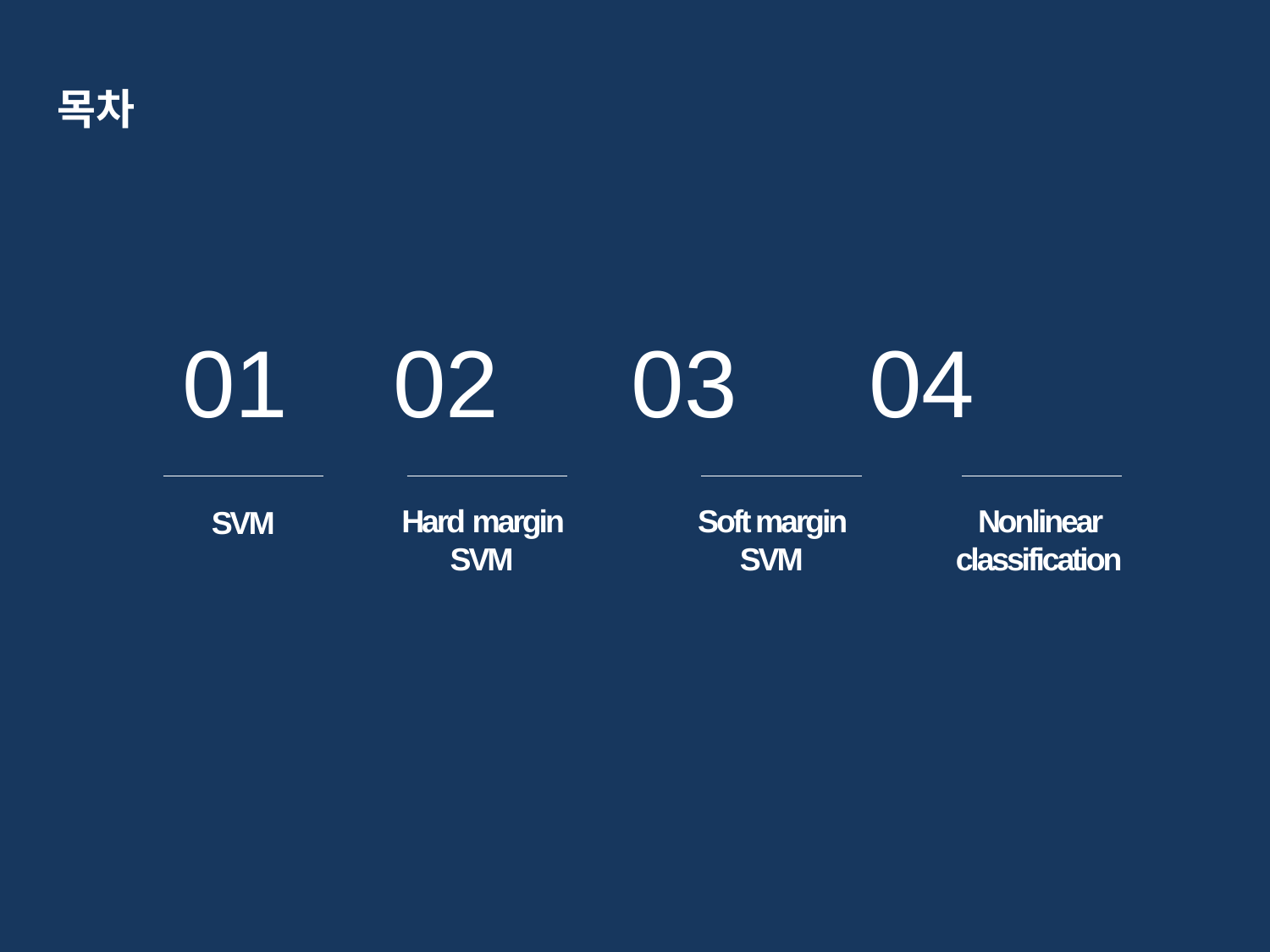

목차
01    02     03     04
Hard margin SVM
Soft margin SVM
Nonlinear classification
SVM